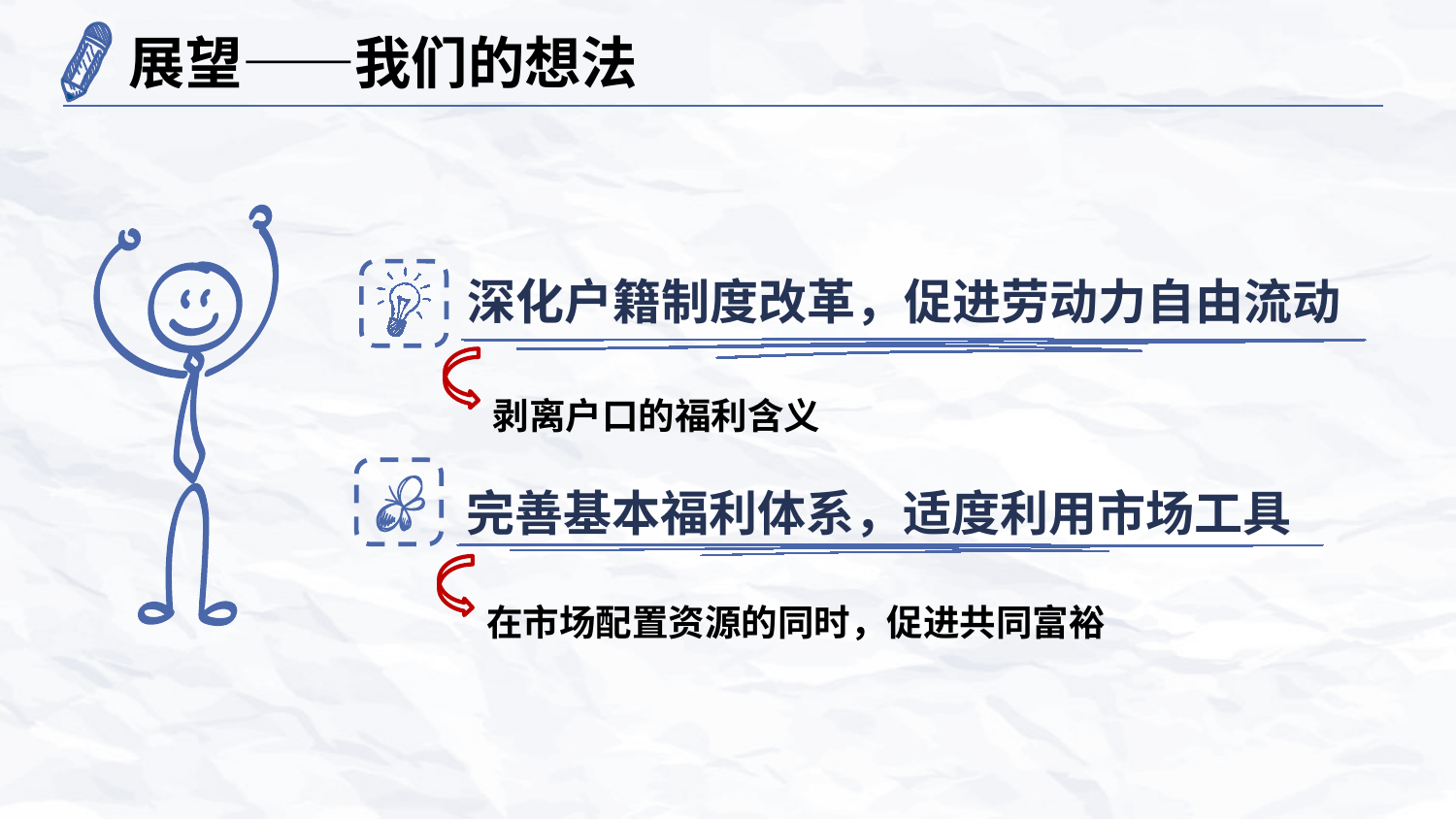

展望——我们的想法

深化户籍制度改革，促进劳动力自由流动

剥离户口的福利含义

完善基本福利体系，适度利用市场工具

在市场配置资源的同时，促进共同富裕